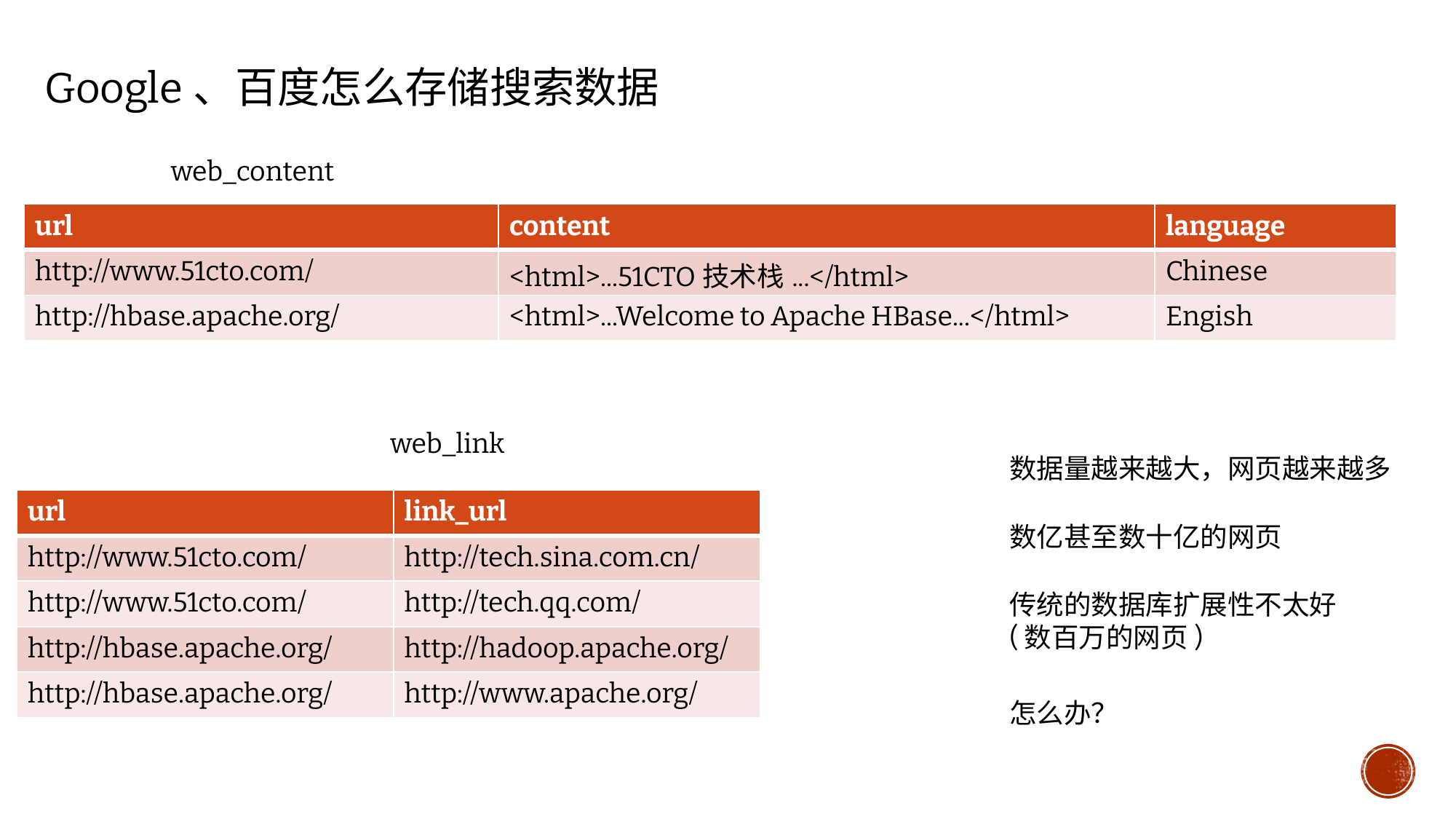

Google、百度怎么存储搜索数据
web_content
| url | content | language |
| --- | --- | --- |
| http://www.51cto.com/ | <html>...51CTO技术栈...</html> | Chinese |
| http://hbase.apache.org/ | <html>...Welcome to Apache HBase...</html> | Engish |
web_link
数据量越来越大，网页越来越多
| url | link\_url |
| --- | --- |
| http://www.51cto.com/ | http://tech.sina.com.cn/ |
| http://www.51cto.com/ | http://tech.qq.com/ |
| http://hbase.apache.org/ | http://hadoop.apache.org/ |
| http://hbase.apache.org/ | http://www.apache.org/ |
数亿甚至数十亿的网页
传统的数据库扩展性不太好
(数百万的网页)
怎么办？